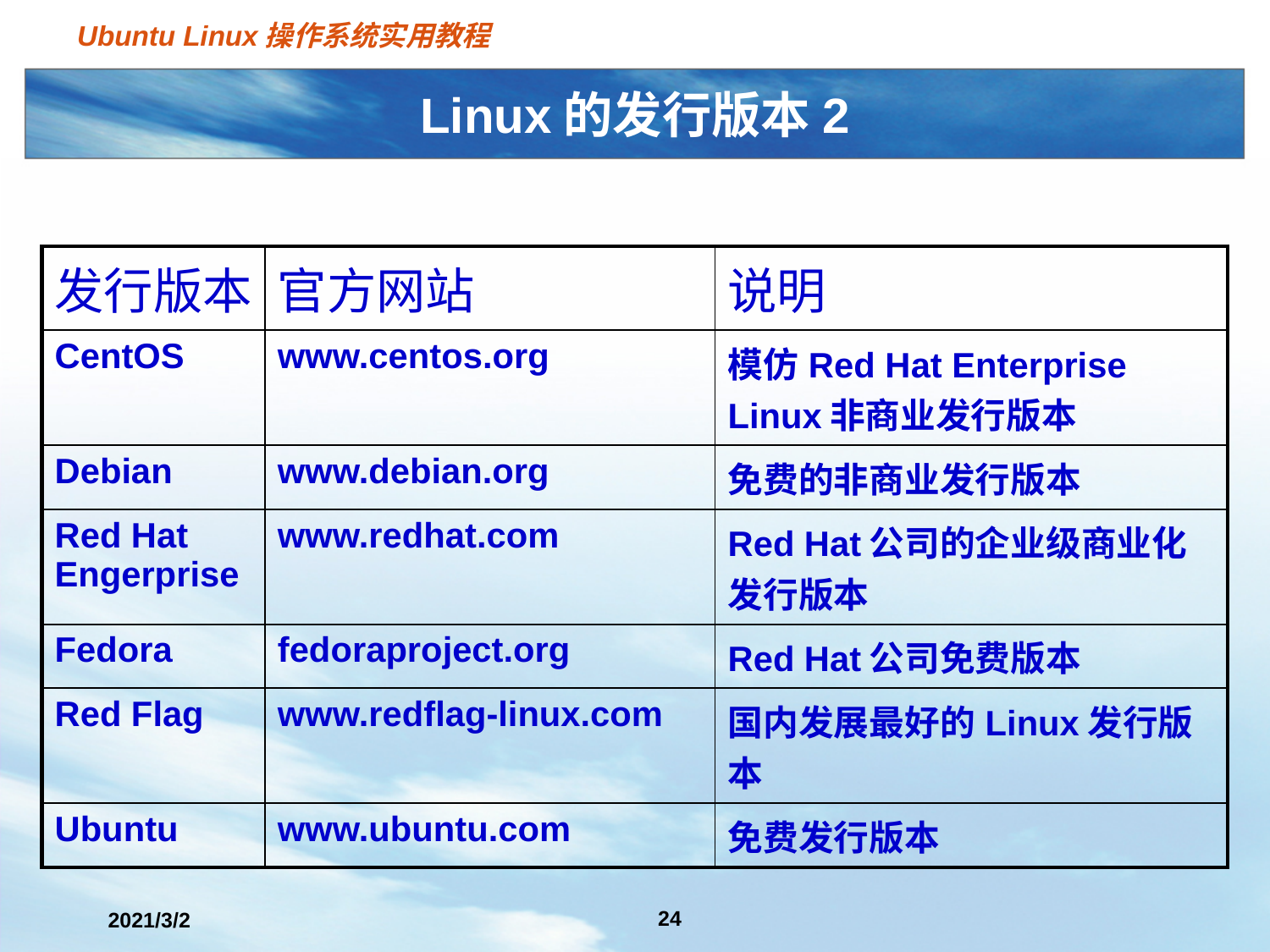

# Linux的发行版本2
| 发行版本 | 官方网站 | 说明 |
| --- | --- | --- |
| CentOS | www.centos.org | 模仿Red Hat Enterprise Linux非商业发行版本 |
| Debian | www.debian.org | 免费的非商业发行版本 |
| Red Hat Engerprise | www.redhat.com | Red Hat公司的企业级商业化发行版本 |
| Fedora | fedoraproject.org | Red Hat公司免费版本 |
| Red Flag | www.redflag-linux.com | 国内发展最好的Linux发行版本 |
| Ubuntu | www.ubuntu.com | 免费发行版本 |
24
2021/3/2